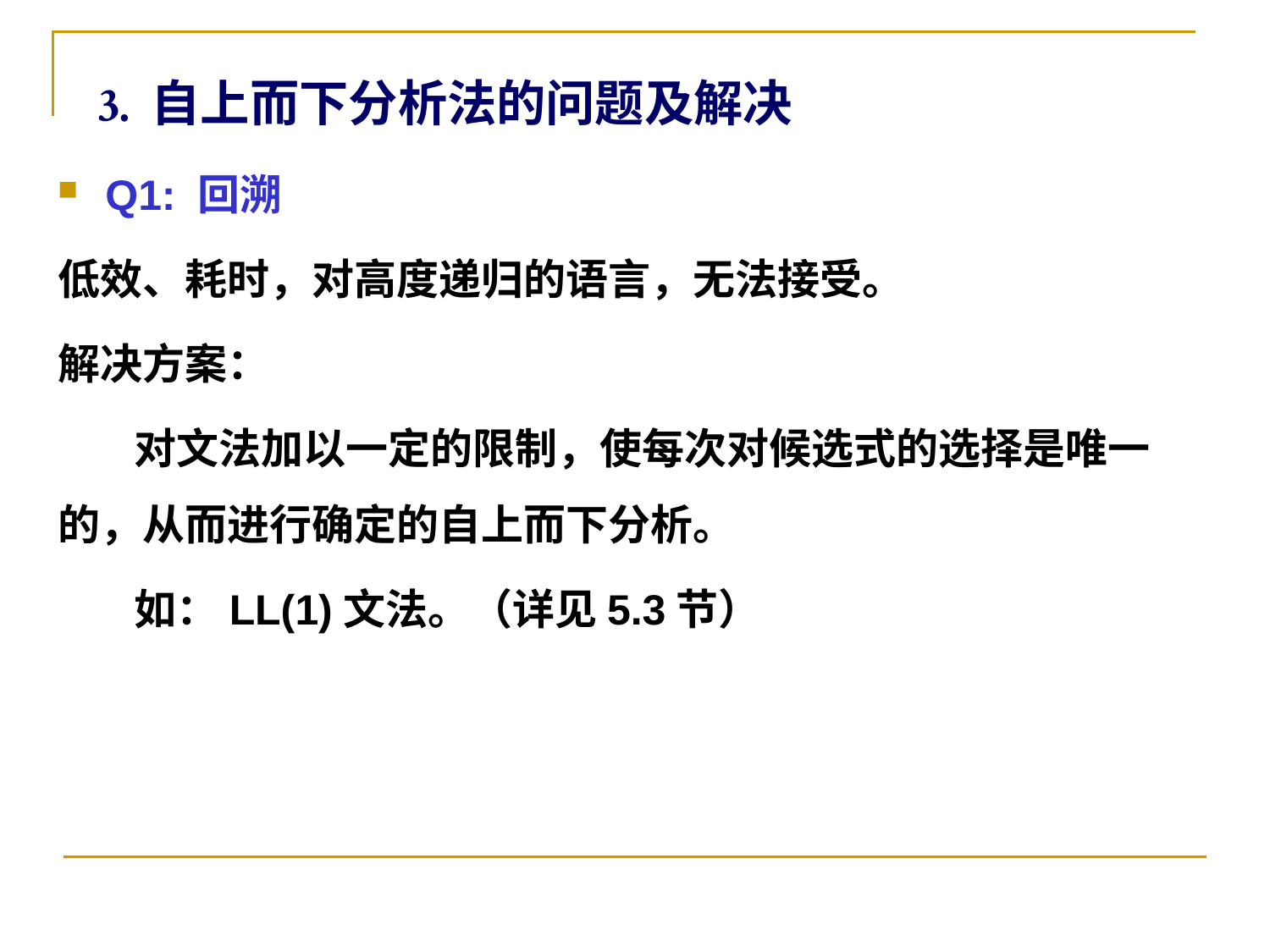

# 3. 自上而下分析法的问题及解决
Q1: 回溯
低效、耗时，对高度递归的语言，无法接受。
解决方案：
       对文法加以一定的限制，使每次对候选式的选择是唯一的，从而进行确定的自上而下分析。
       如：LL(1)文法。（详见5.3节）
32